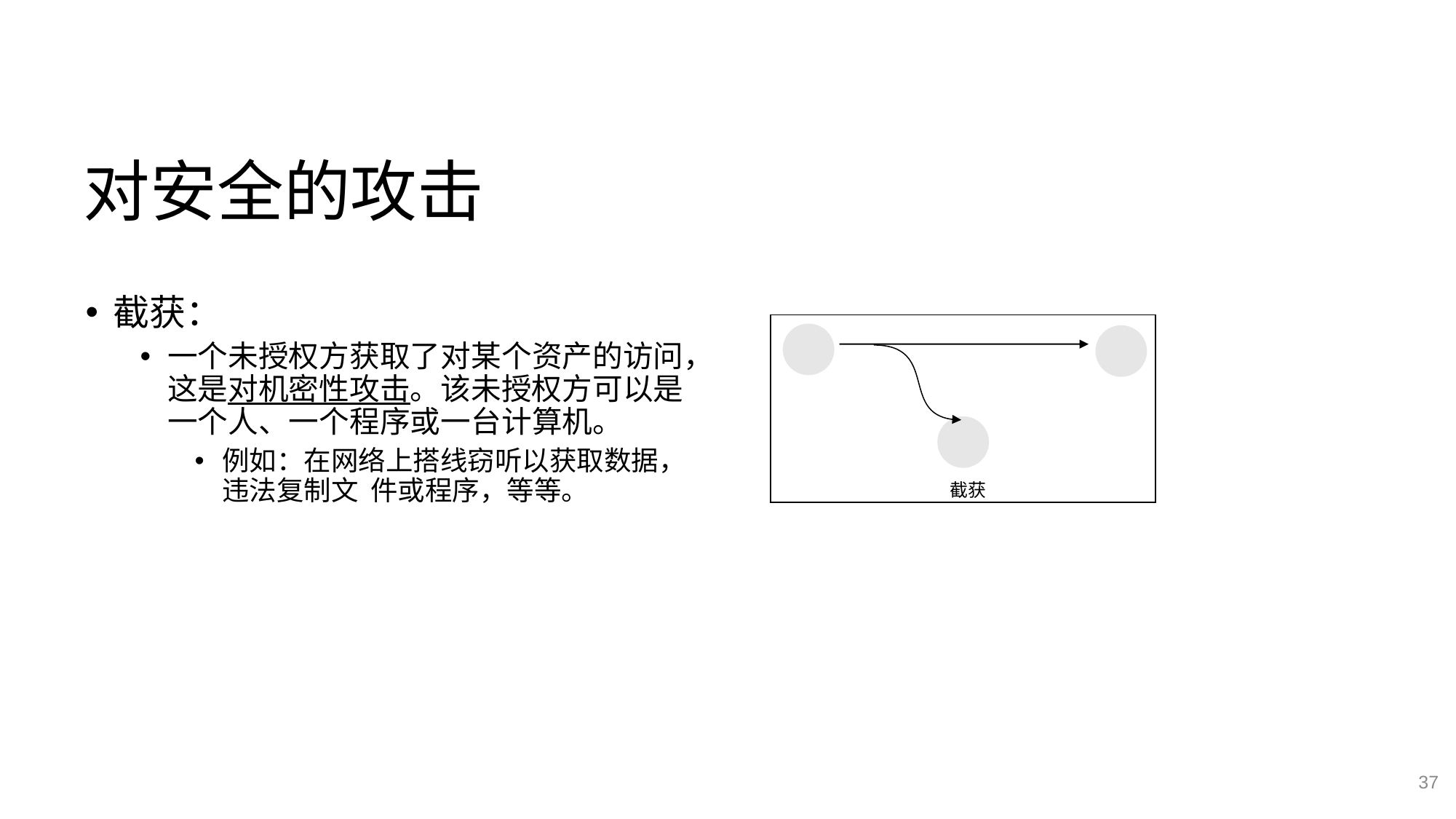

# 对安全的攻击
截获：
一个未授权方获取了对某个资产的访问，这是对机密性攻击。该未授权方可以是一个人、一个程序或一台计算机。
例如：在网络上搭线窃听以获取数据，违法复制文  件或程序，等等。

截获
37